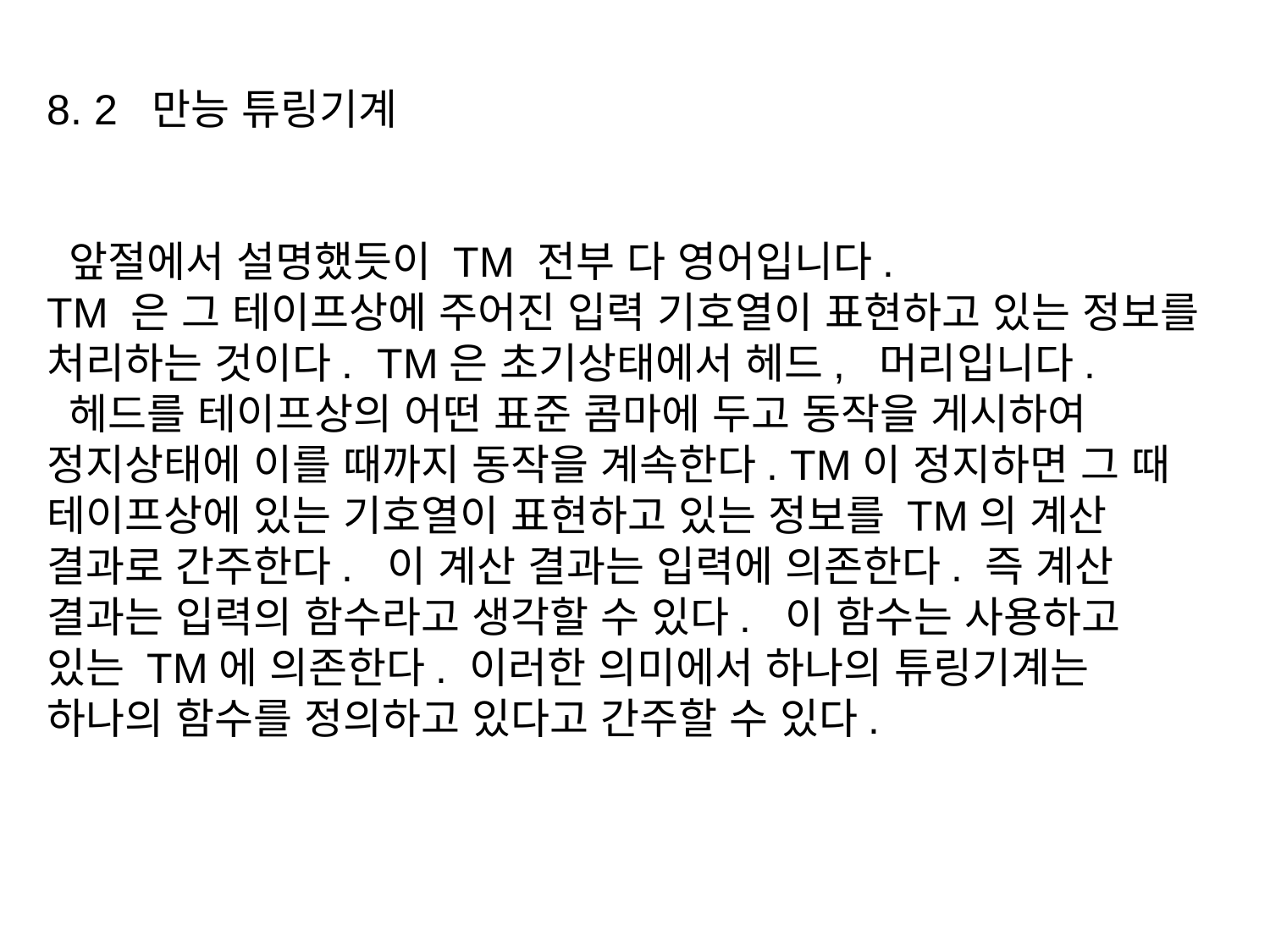

8. 2  만능 튜링기계

 앞절에서 설명했듯이 TM 전부 다 영어입니다.
TM 은 그 테이프상에 주어진 입력 기호열이 표현하고 있는 정보를 처리하는 것이다.  TM은 초기상태에서 헤드,  머리입니다.
 헤드를 테이프상의 어떤 표준 콤마에 두고 동작을 게시하여 정지상태에 이를 때까지 동작을 계속한다. TM이 정지하면 그 때 테이프상에 있는 기호열이 표현하고 있는 정보를 TM의 계산 결과로 간주한다.  이 계산 결과는 입력에 의존한다. 즉 계산 결과는 입력의 함수라고 생각할 수 있다.  이 함수는 사용하고 있는 TM에 의존한다. 이러한 의미에서 하나의 튜링기계는 하나의 함수를 정의하고 있다고 간주할 수 있다.